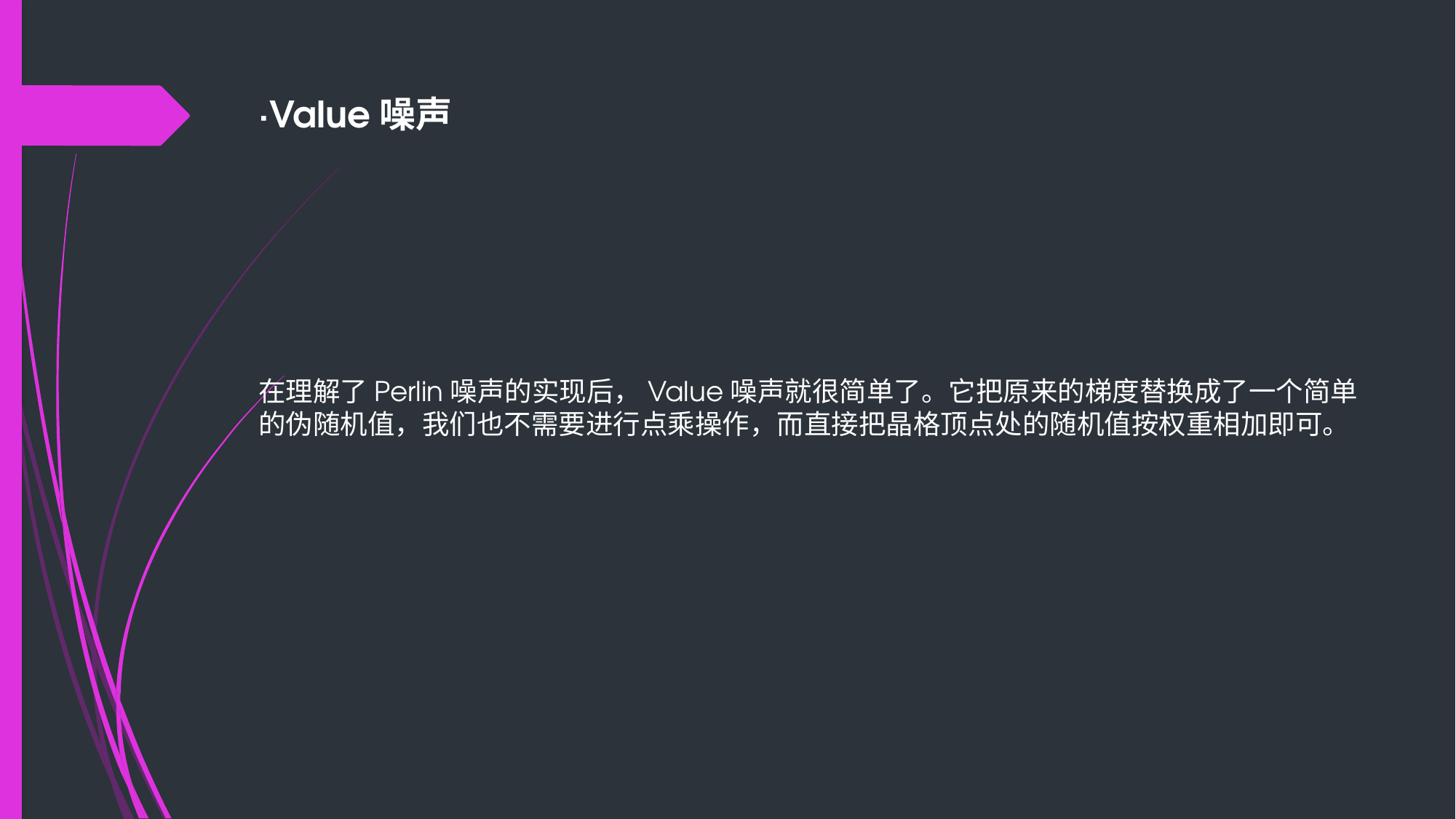

·Value噪声

在理解了Perlin噪声的实现后，Value噪声就很简单了。它把原来的梯度替换成了一个简单的伪随机值，我们也不需要进行点乘操作，而直接把晶格顶点处的随机值按权重相加即可。